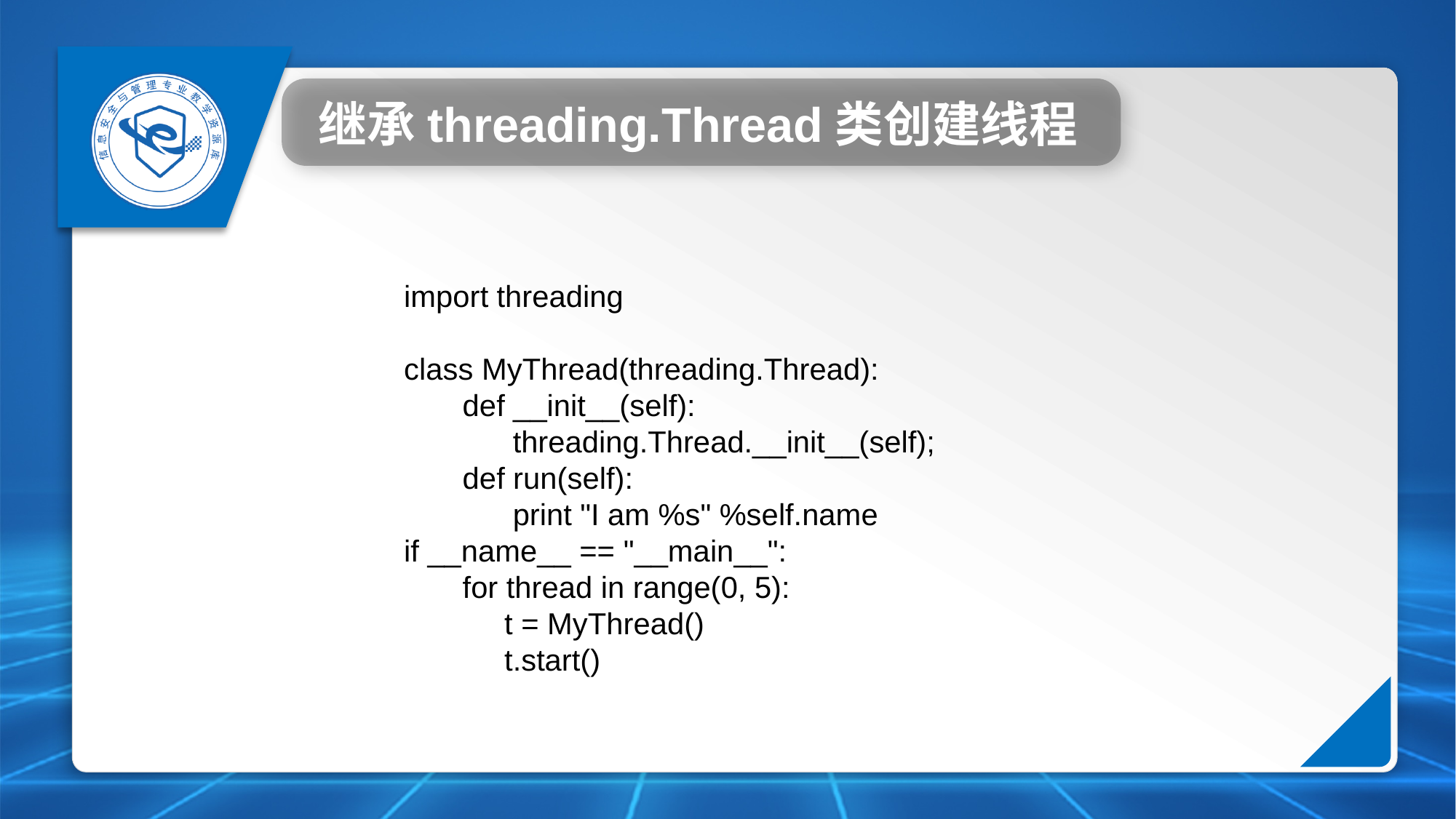

继承threading.Thread类创建线程
import threading  
class MyThread(threading.Thread):  
       def __init__(self):  
             threading.Thread.__init__(self);  
       def run(self):  
             print "I am %s" %self.name  
if __name__ == "__main__":  
       for thread in range(0, 5):  
            t = MyThread()  
            t.start()